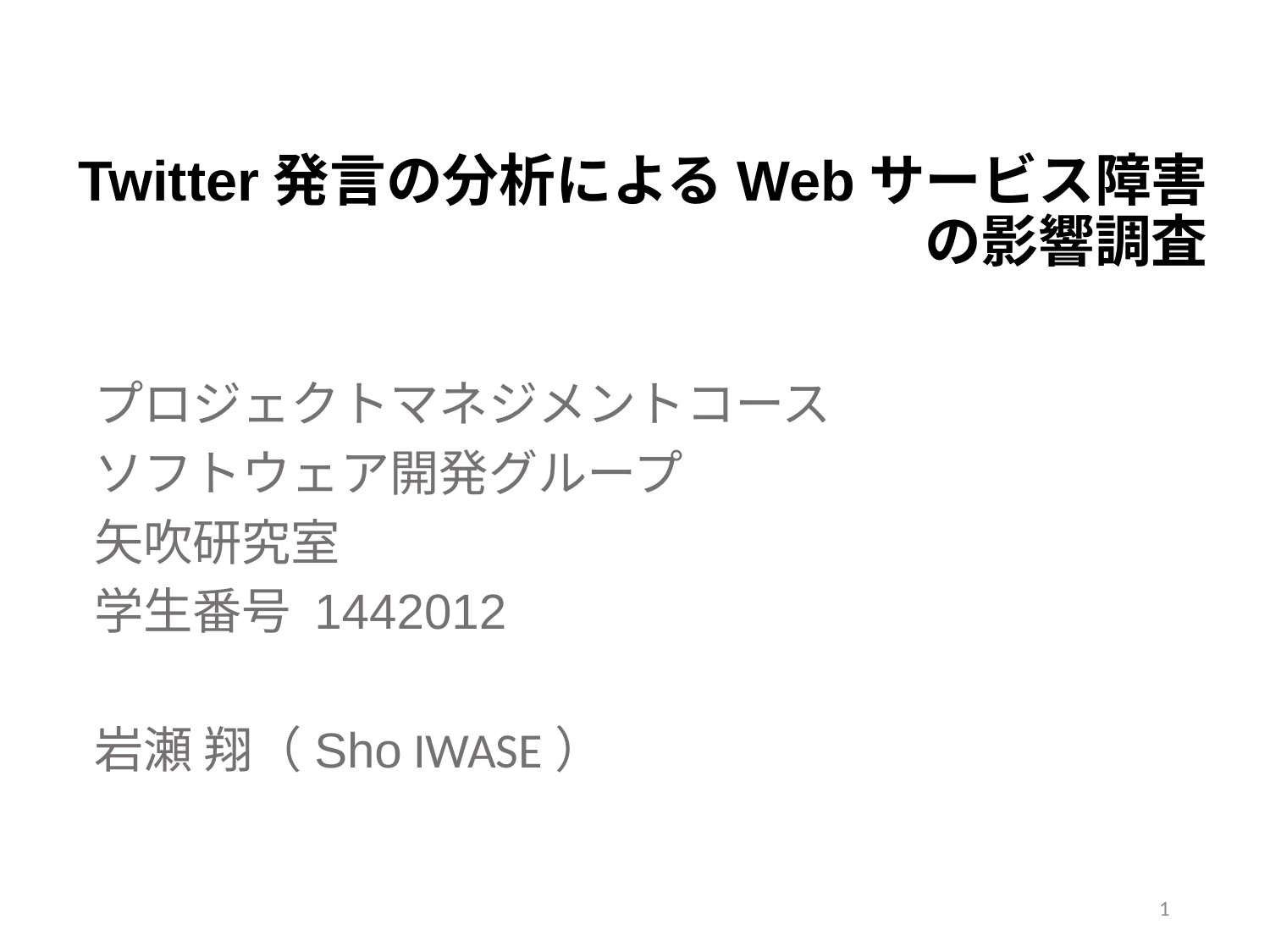

# Twitter発言の分析によるWebサービス障害の影響調査
プロジェクトマネジメントコース
ソフトウェア開発グループ
矢吹研究室
学生番号 1442012

岩瀬 翔（Sho IWASE）

1